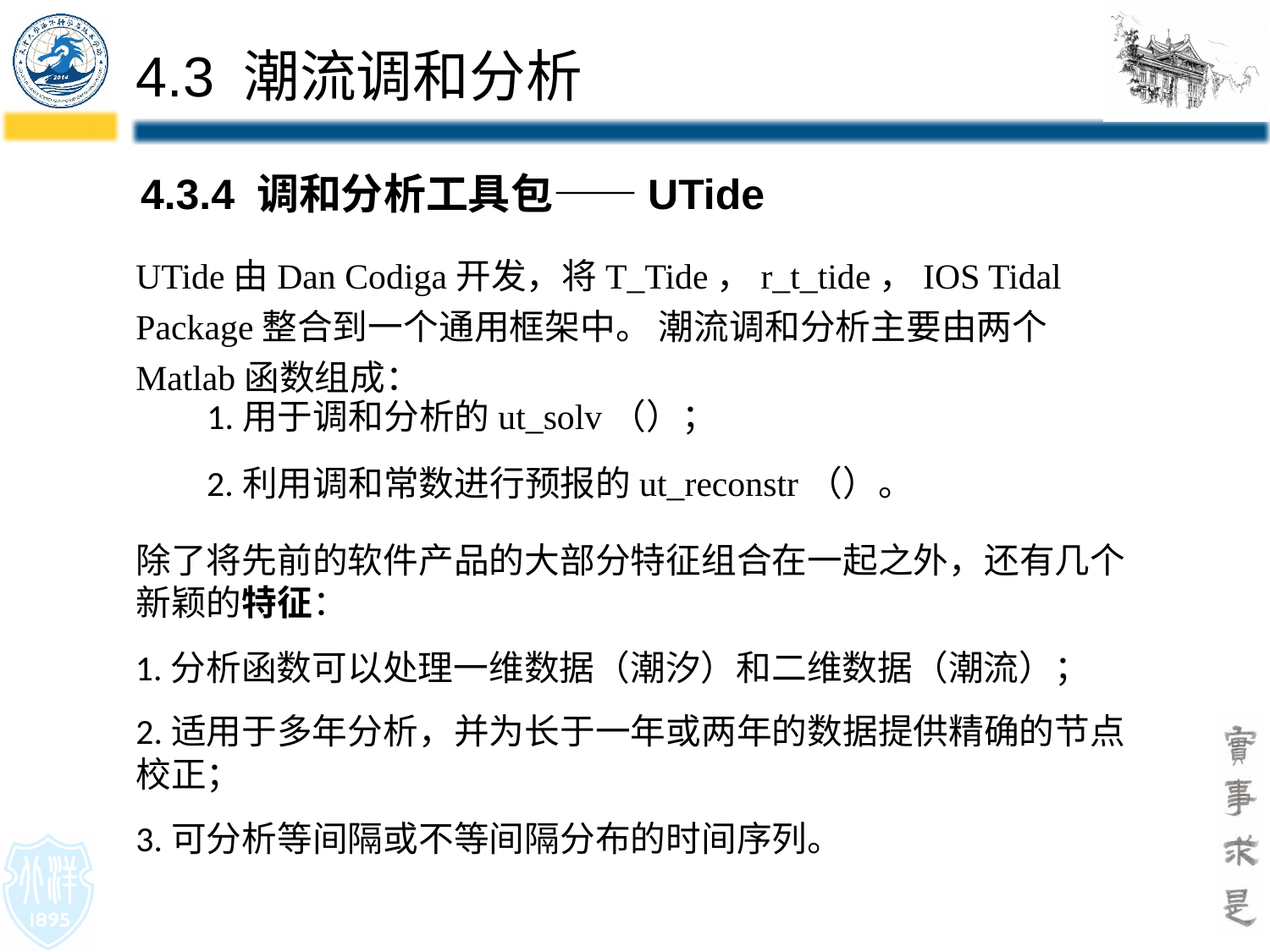

# 4.3 潮流调和分析
4.3.4 调和分析工具包——UTide
UTide由Dan Codiga开发，将T_Tide，r_t_tide，IOS Tidal Package整合到一个通用框架中。 潮流调和分析主要由两个Matlab函数组成：
1.用于调和分析的ut_solv（）；
2.利用调和常数进行预报的ut_reconstr（）。
除了将先前的软件产品的大部分特征组合在一起之外，还有几个新颖的特征：
1.分析函数可以处理一维数据（潮汐）和二维数据（潮流）；
2.适用于多年分析，并为长于一年或两年的数据提供精确的节点校正；
3.可分析等间隔或不等间隔分布的时间序列。